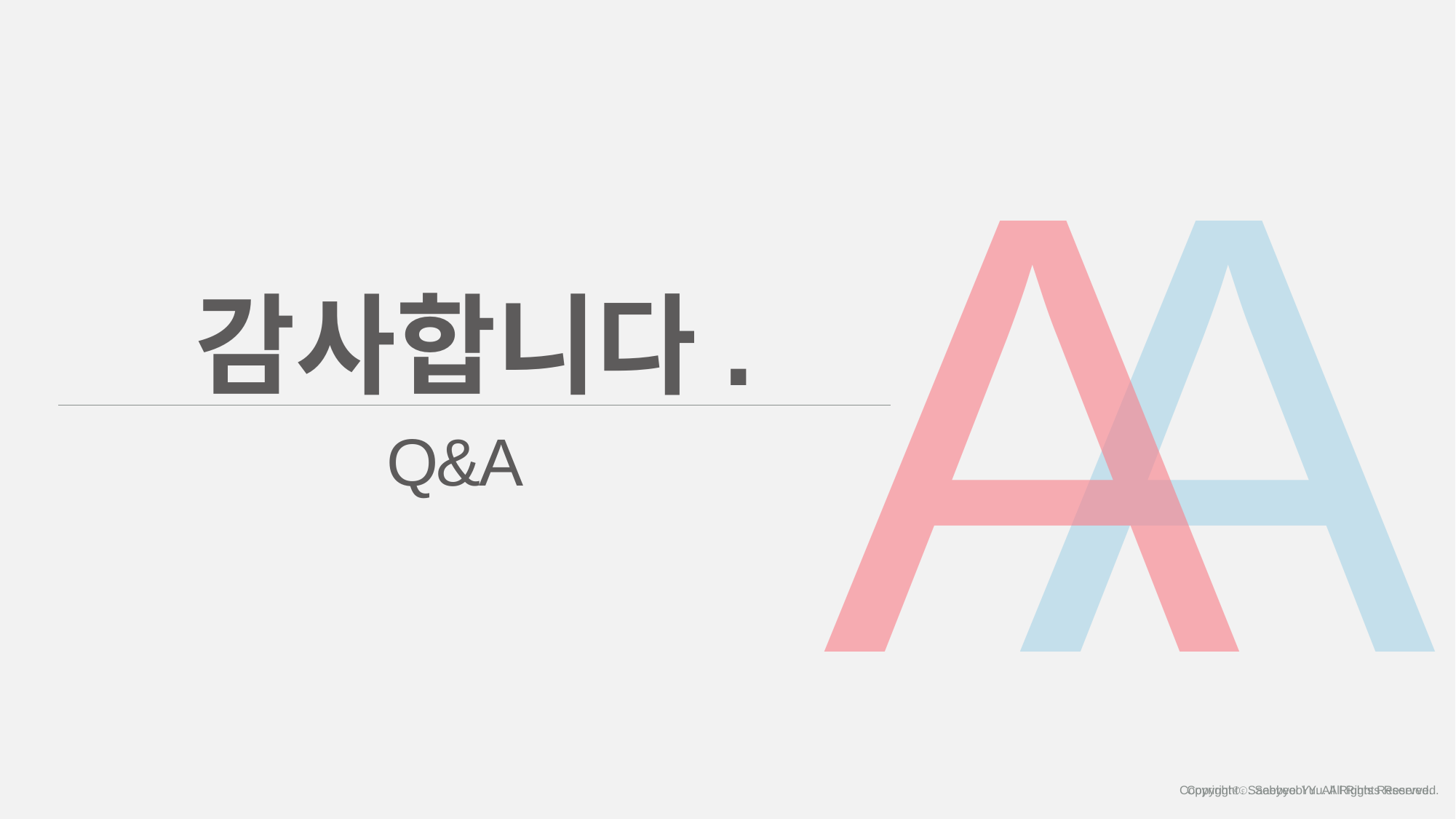

A
A
감사합니다.
Q&A
Copyrightⓒ. Saebyeol Yu. All Rights Reserved.